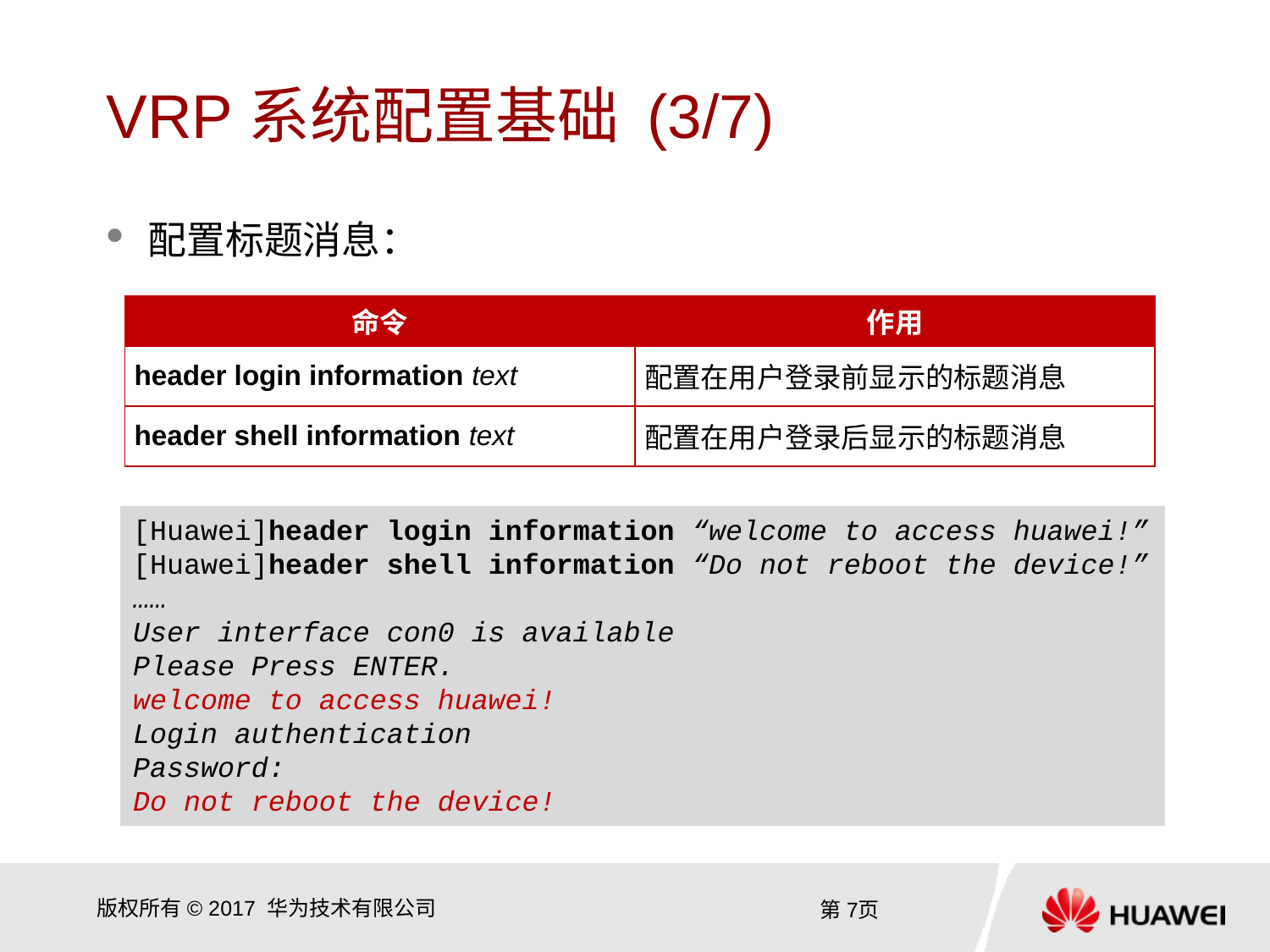

# VRP系统配置基础 (3/7)
配置标题消息：
| 命令 | 作用 |
| --- | --- |
| header login information text | 配置在用户登录前显示的标题消息 |
| header shell information text | 配置在用户登录后显示的标题消息 |
[Huawei]header login information “welcome to access huawei!”
[Huawei]header shell information “Do not reboot the device!”
……
User interface con0 is available
Please Press ENTER.
welcome to access huawei!
Login authentication
Password:
Do not reboot the device!